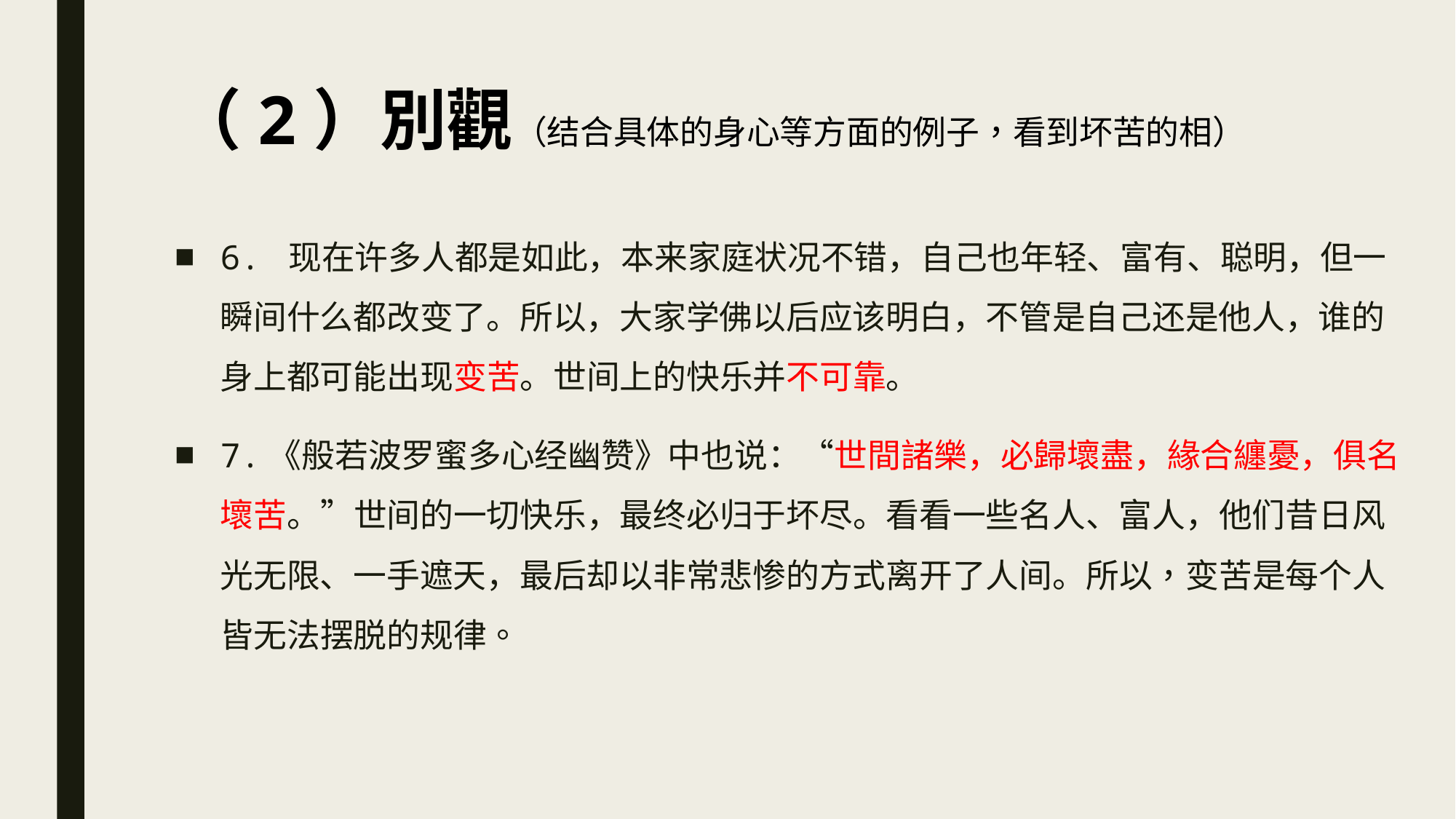

# （2）別觀（结合具体的身心等方面的例子，看到坏苦的相）
6. 现在许多人都是如此，本来家庭状况不错，自己也年轻、富有、聪明，但一瞬间什么都改变了。所以，大家学佛以后应该明白，不管是自己还是他人，谁的身上都可能出现变苦。世间上的快乐并不可靠。
7.《般若波罗蜜多心经幽赞》中也说：“世間諸樂，必歸壞盡，緣合纏憂，俱名壞苦。”世间的一切快乐，最终必归于坏尽。看看一些名人、富人，他们昔日风光无限、一手遮天，最后却以非常悲惨的方式离开了人间。所以，变苦是每个人皆无法摆脱的规律。